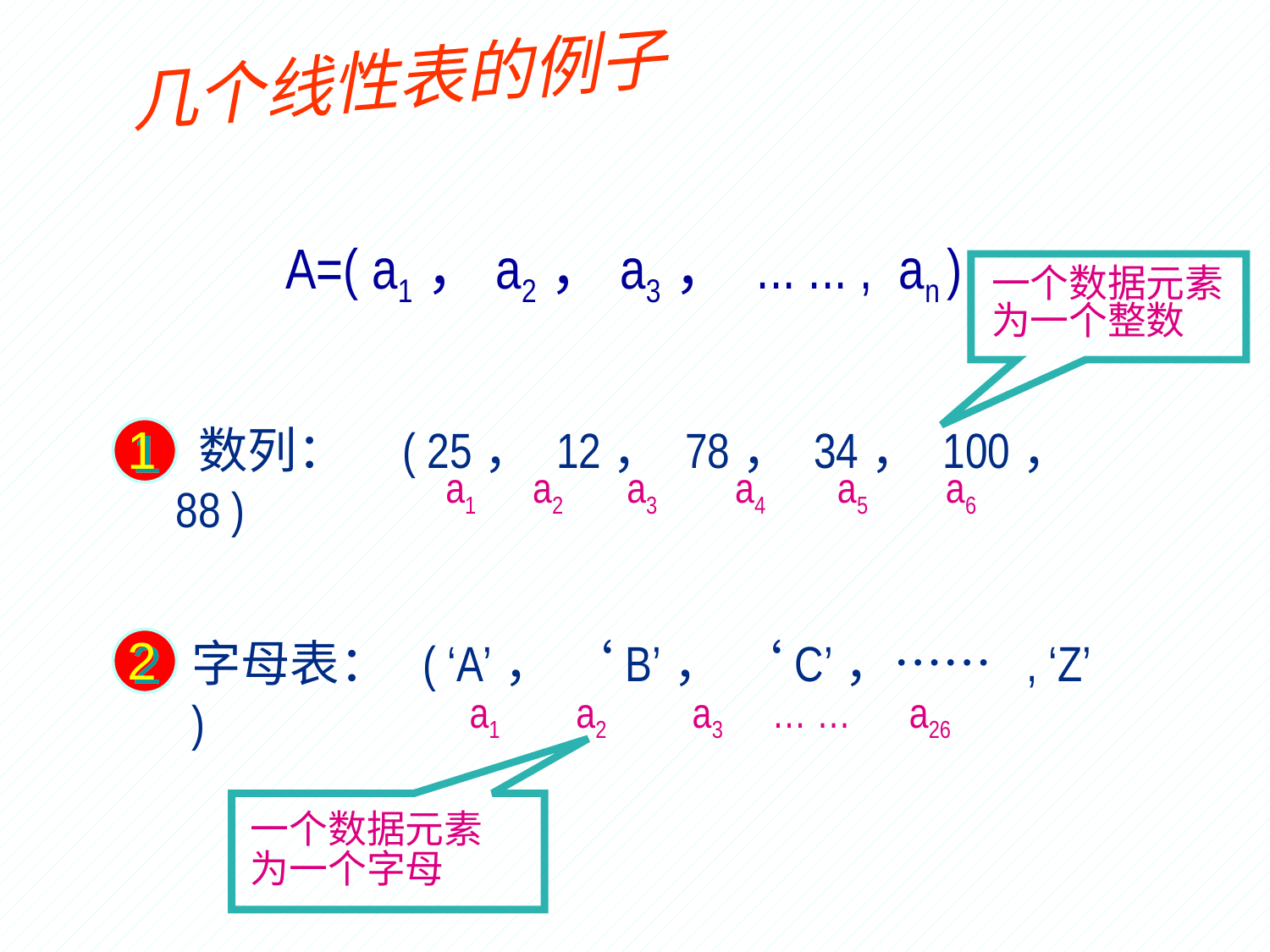

几个线性表的例子
    A=( a1，a2，a3， ... ... ,  an )

一个数据元素为一个整数
1

 数列：    ( 25， 12， 78， 34， 100， 88 )
a1        a2          a3        a4          a5        a6
2

字母表：  ( ‘A’， ‘B’， ‘C’，……  , ‘Z’ )
a1          a2           a3     … …      a26

一个数据元素
为一个字母